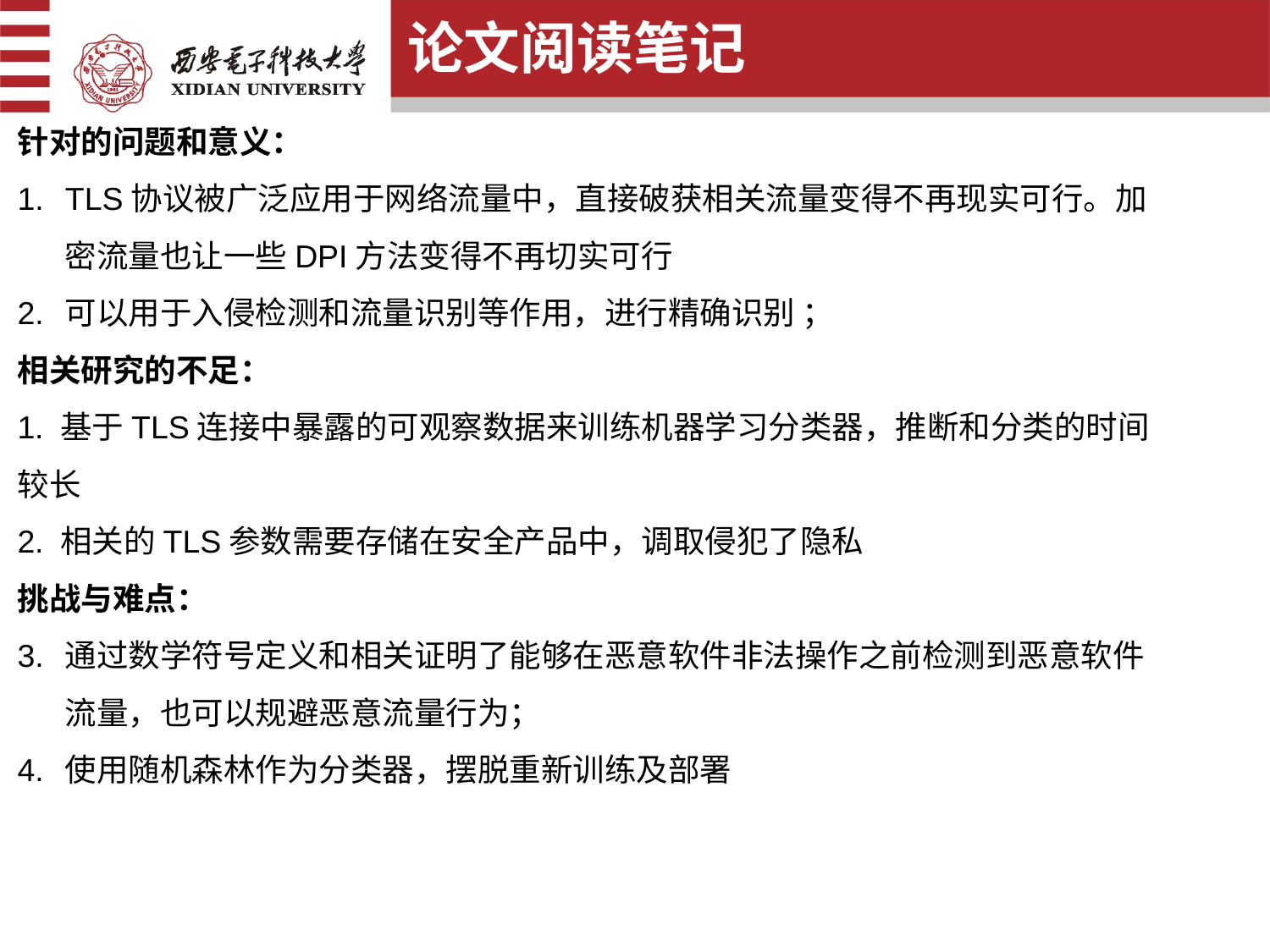

论文阅读笔记
针对的问题和意义：
TLS协议被广泛应用于网络流量中，直接破获相关流量变得不再现实可行。加密流量也让一些DPI方法变得不再切实可行
可以用于入侵检测和流量识别等作用，进行精确识别 ；
相关研究的不足：
1. 基于TLS连接中暴露的可观察数据来训练机器学习分类器，推断和分类的时间较长
2. 相关的TLS参数需要存储在安全产品中，调取侵犯了隐私
挑战与难点：
通过数学符号定义和相关证明了能够在恶意软件非法操作之前检测到恶意软件流量，也可以规避恶意流量行为；
使用随机森林作为分类器，摆脱重新训练及部署